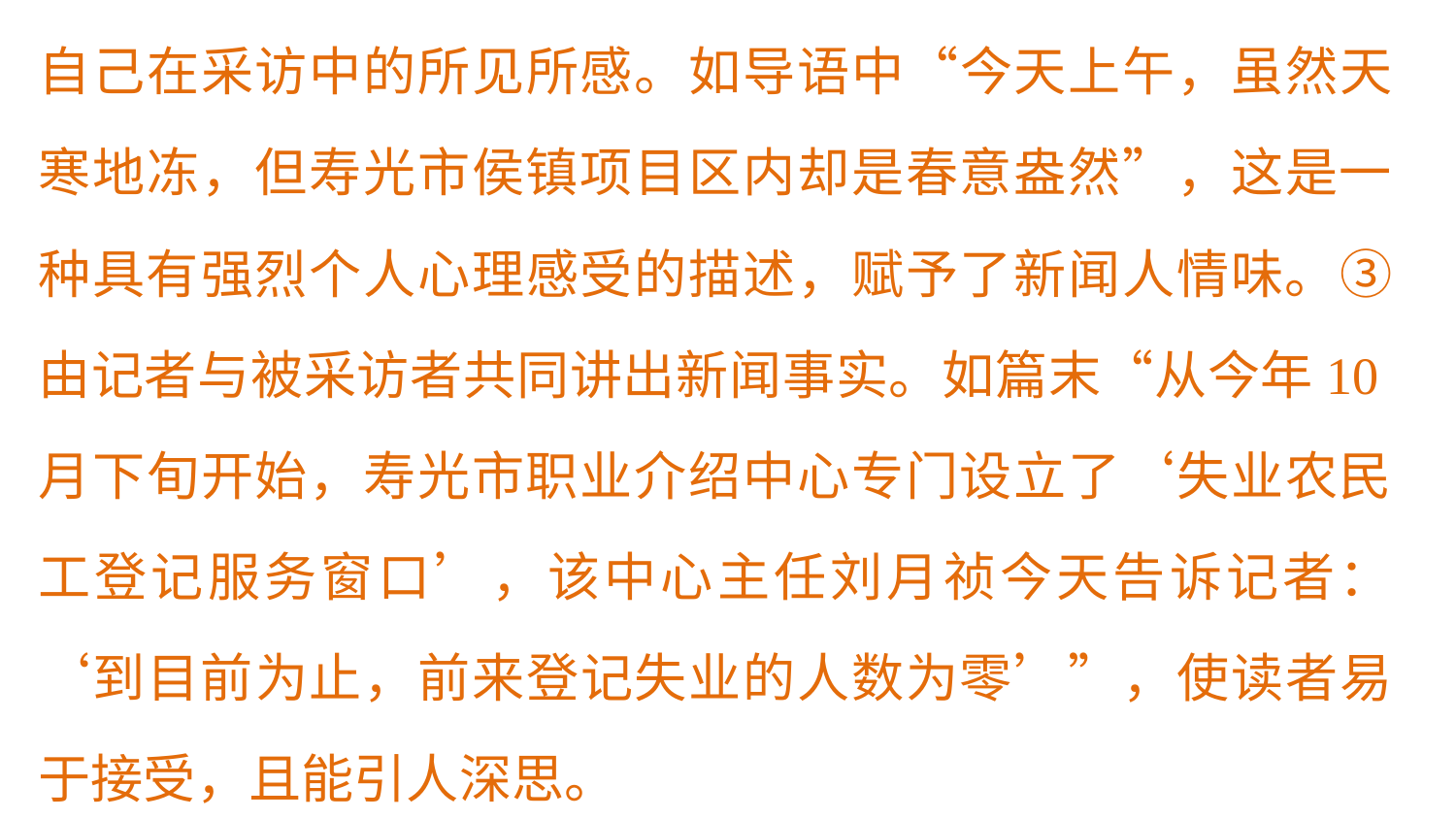

自己在采访中的所见所感。如导语中“今天上午，虽然天寒地冻，但寿光市侯镇项目区内却是春意盎然”，这是一种具有强烈个人心理感受的描述，赋予了新闻人情味。③由记者与被采访者共同讲出新闻事实。如篇末“从今年10月下旬开始，寿光市职业介绍中心专门设立了‘失业农民工登记服务窗口’，该中心主任刘月祯今天告诉记者：‘到目前为止，前来登记失业的人数为零’”，使读者易于接受，且能引人深思。